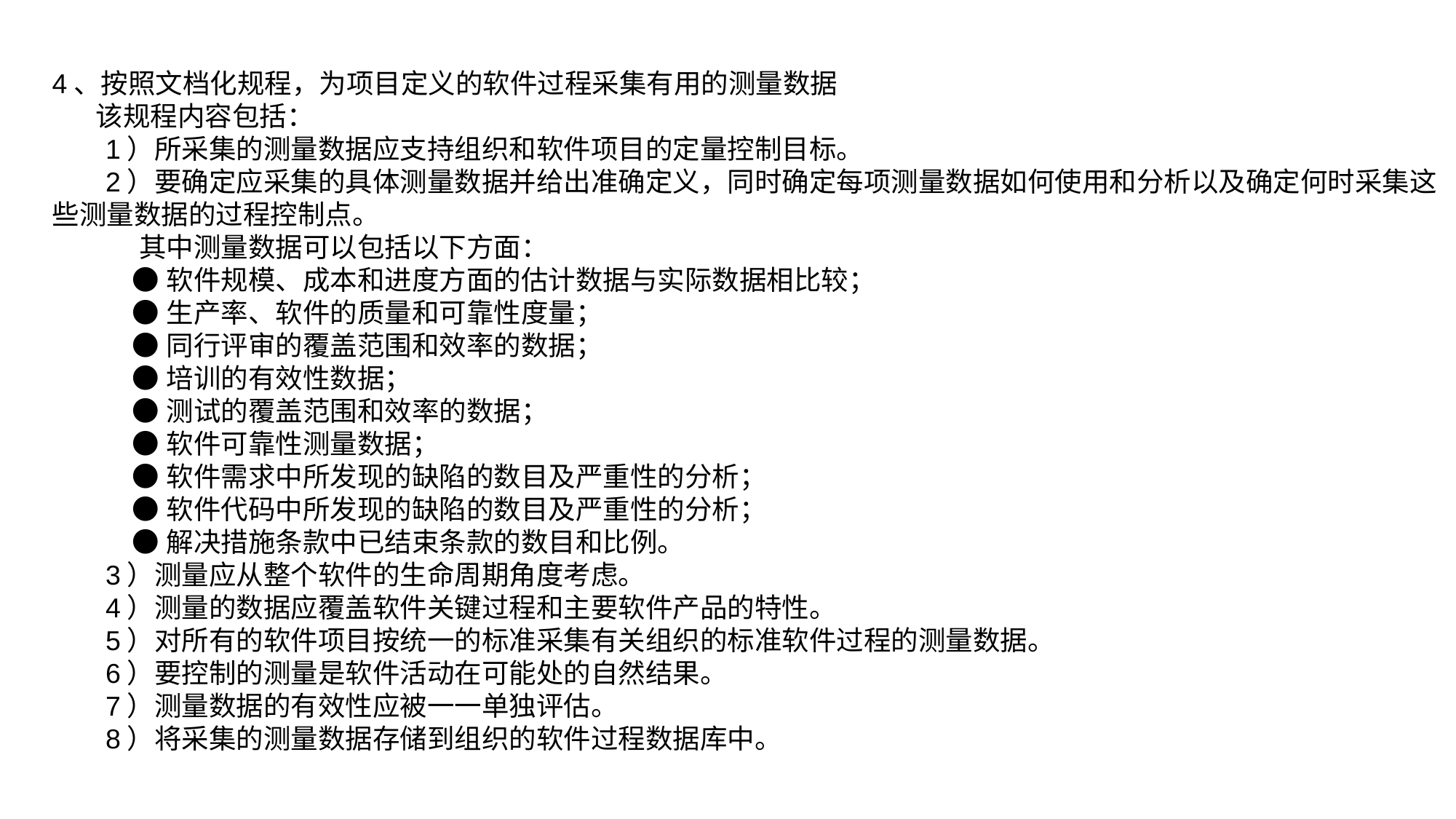

4、按照文档化规程，为项目定义的软件过程采集有用的测量数据
      该规程内容包括：
       1）所采集的测量数据应支持组织和软件项目的定量控制目标。
       2）要确定应采集的具体测量数据并给出准确定义，同时确定每项测量数据如何使用和分析以及确定何时采集这些测量数据的过程控制点。
             其中测量数据可以包括以下方面：
             ●软件规模、成本和进度方面的估计数据与实际数据相比较；
             ●生产率、软件的质量和可靠性度量；
             ●同行评审的覆盖范围和效率的数据；
             ●培训的有效性数据；
             ●测试的覆盖范围和效率的数据；
             ●软件可靠性测量数据；
             ●软件需求中所发现的缺陷的数目及严重性的分析；
             ●软件代码中所发现的缺陷的数目及严重性的分析；
             ●解决措施条款中已结束条款的数目和比例。
       3）测量应从整个软件的生命周期角度考虑。
       4）测量的数据应覆盖软件关键过程和主要软件产品的特性。
       5）对所有的软件项目按统一的标准采集有关组织的标准软件过程的测量数据。
       6）要控制的测量是软件活动在可能处的自然结果。
       7）测量数据的有效性应被一一单独评估。
       8）将采集的测量数据存储到组织的软件过程数据库中。